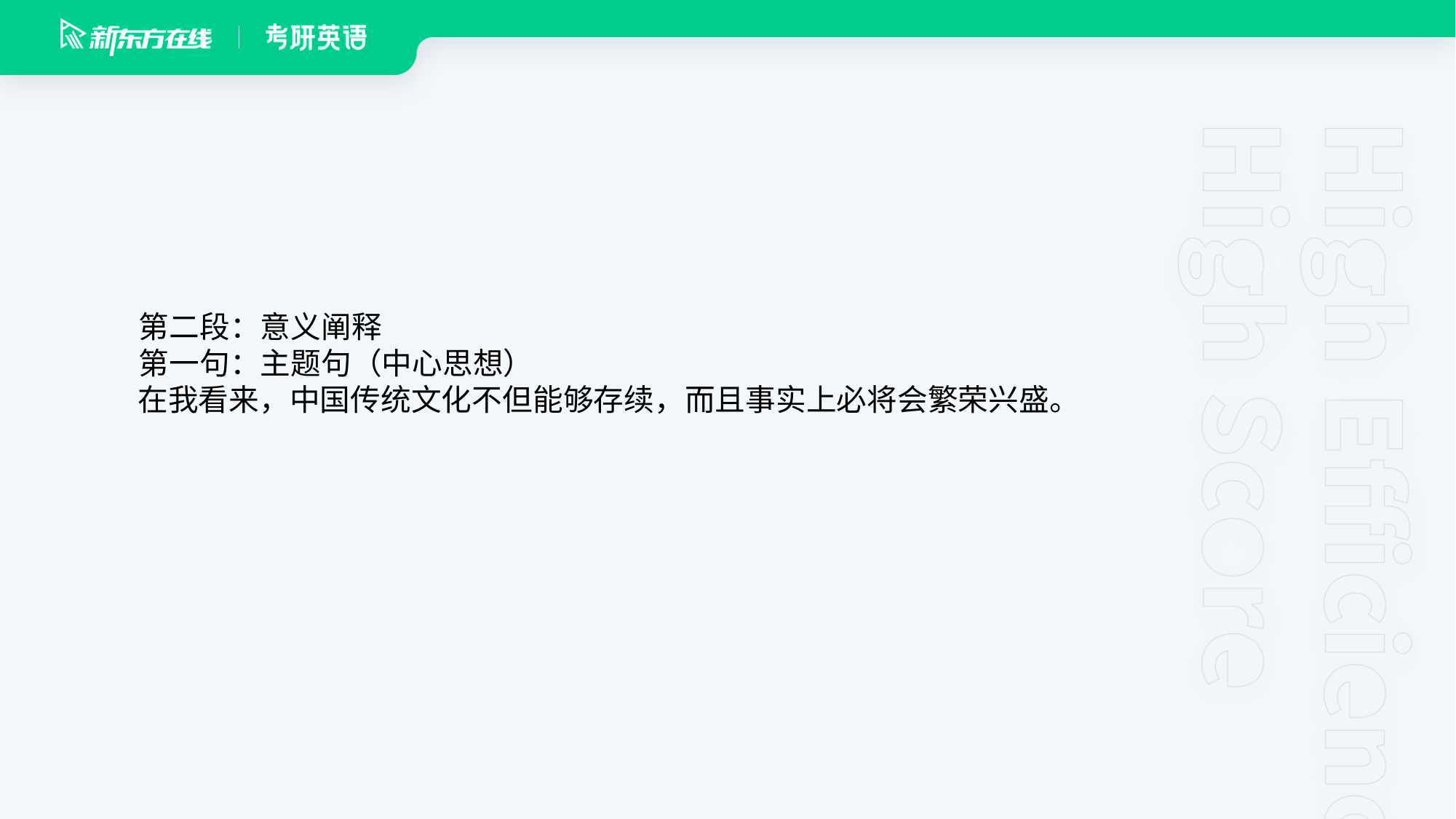

第二段：意义阐释
第一句：主题句（中心思想）
在我看来，中国传统文化不但能够存续，而且事实上必将会繁荣兴盛。